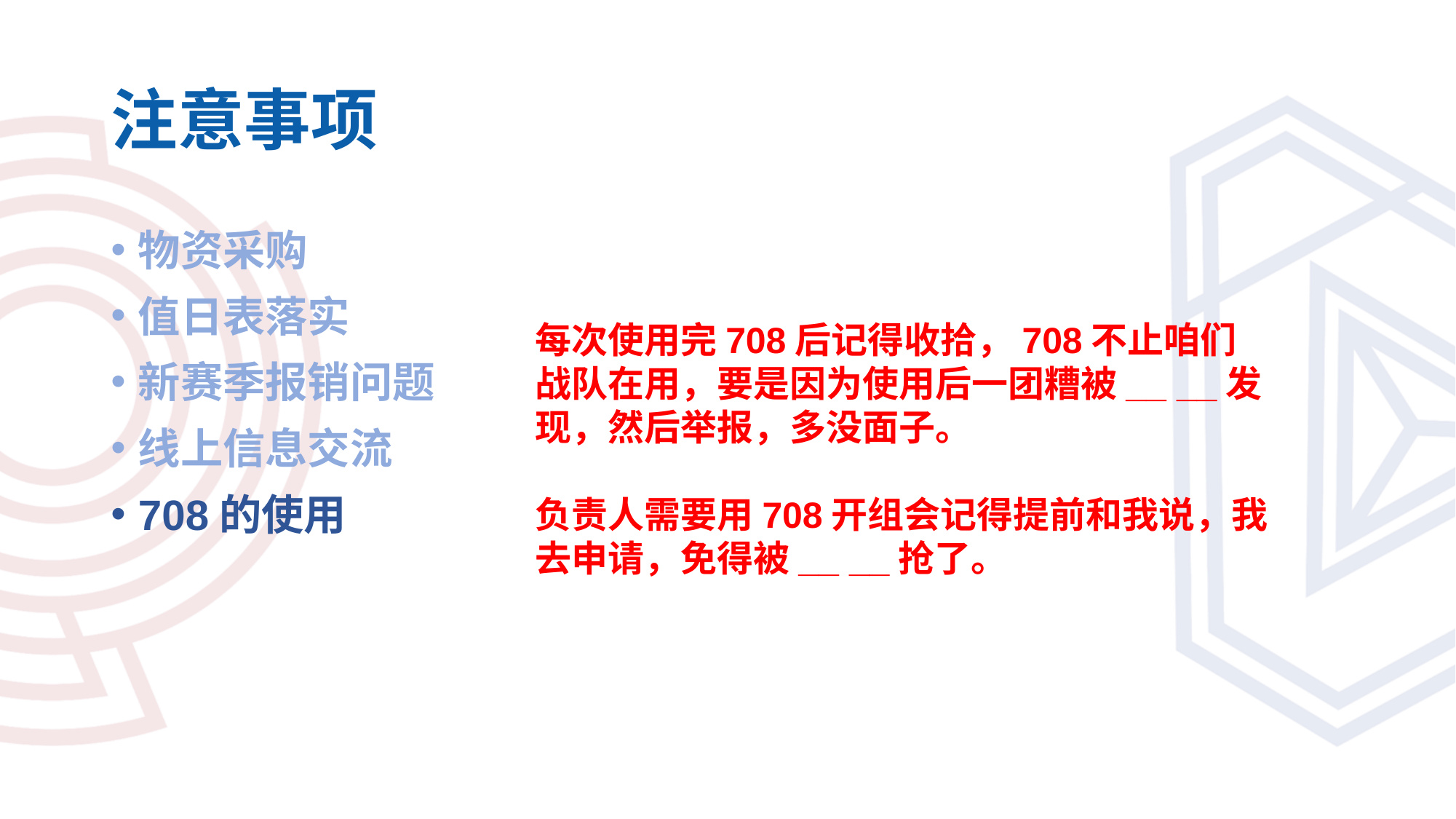

# 注意事项
物资采购
值日表落实
新赛季报销问题
线上信息交流
708的使用

每次使用完708后记得收拾，708不止咱们战队在用，要是因为使用后一团糟被__ __发现，然后举报，多没面子。

负责人需要用708开组会记得提前和我说，我去申请，免得被__ __抢了。